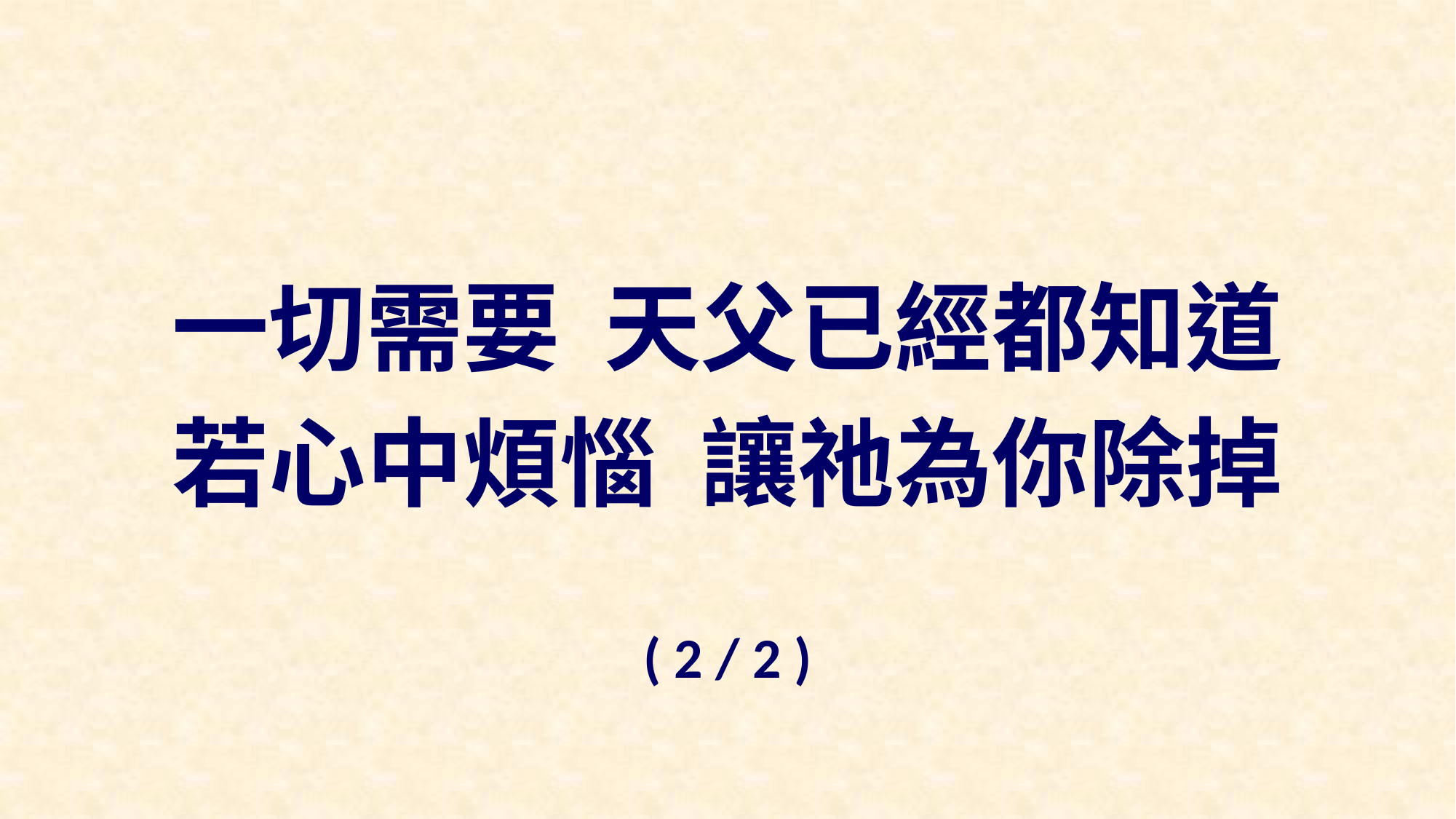

一切需要  天父已經都知道
若心中煩惱  讓祂為你除掉
( 2 / 2 )